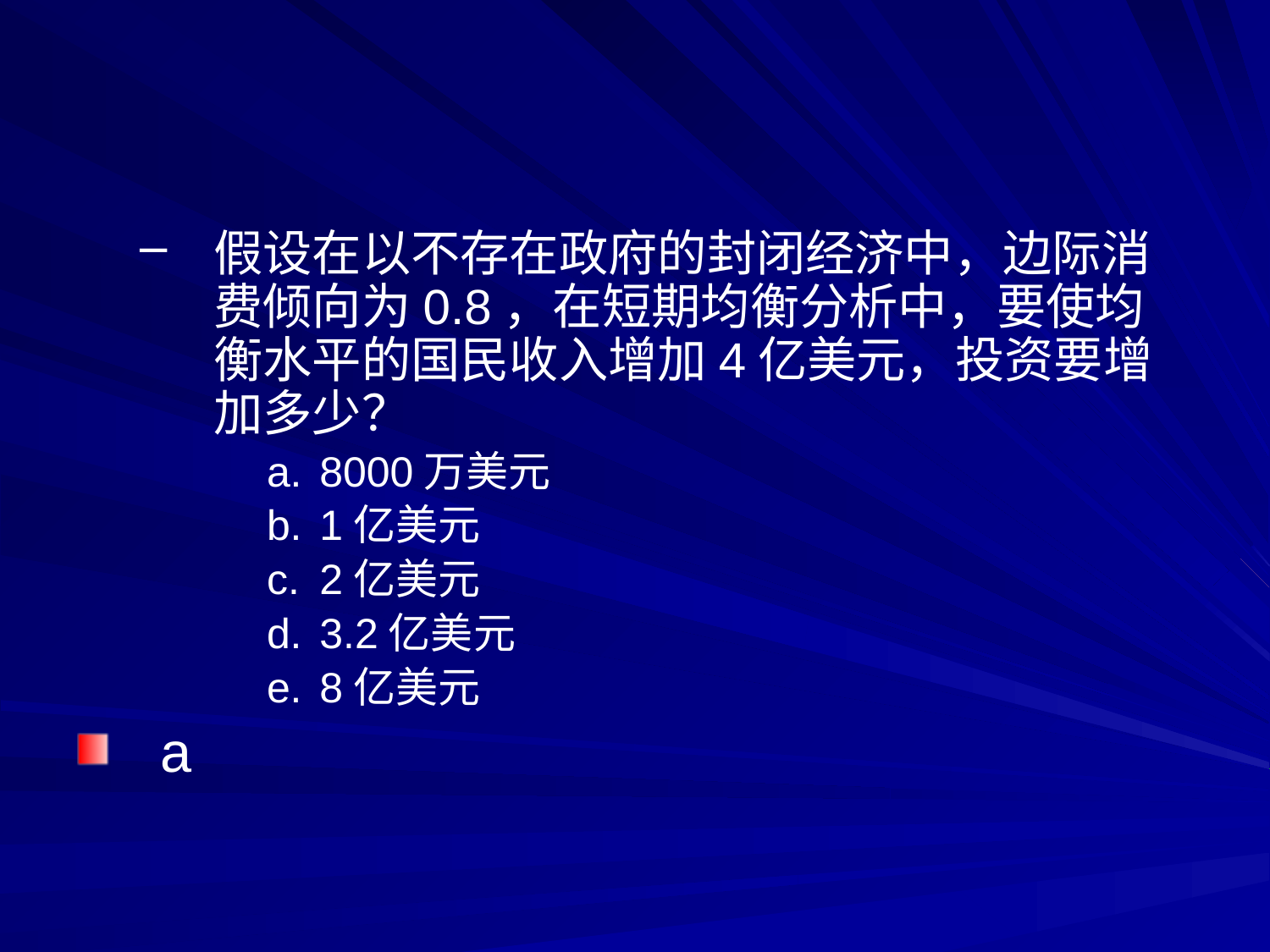

#
假设在以不存在政府的封闭经济中，边际消费倾向为0.8，在短期均衡分析中，要使均衡水平的国民收入增加4亿美元，投资要增加多少？
8000万美元
1亿美元
2亿美元
3.2亿美元
8亿美元
a